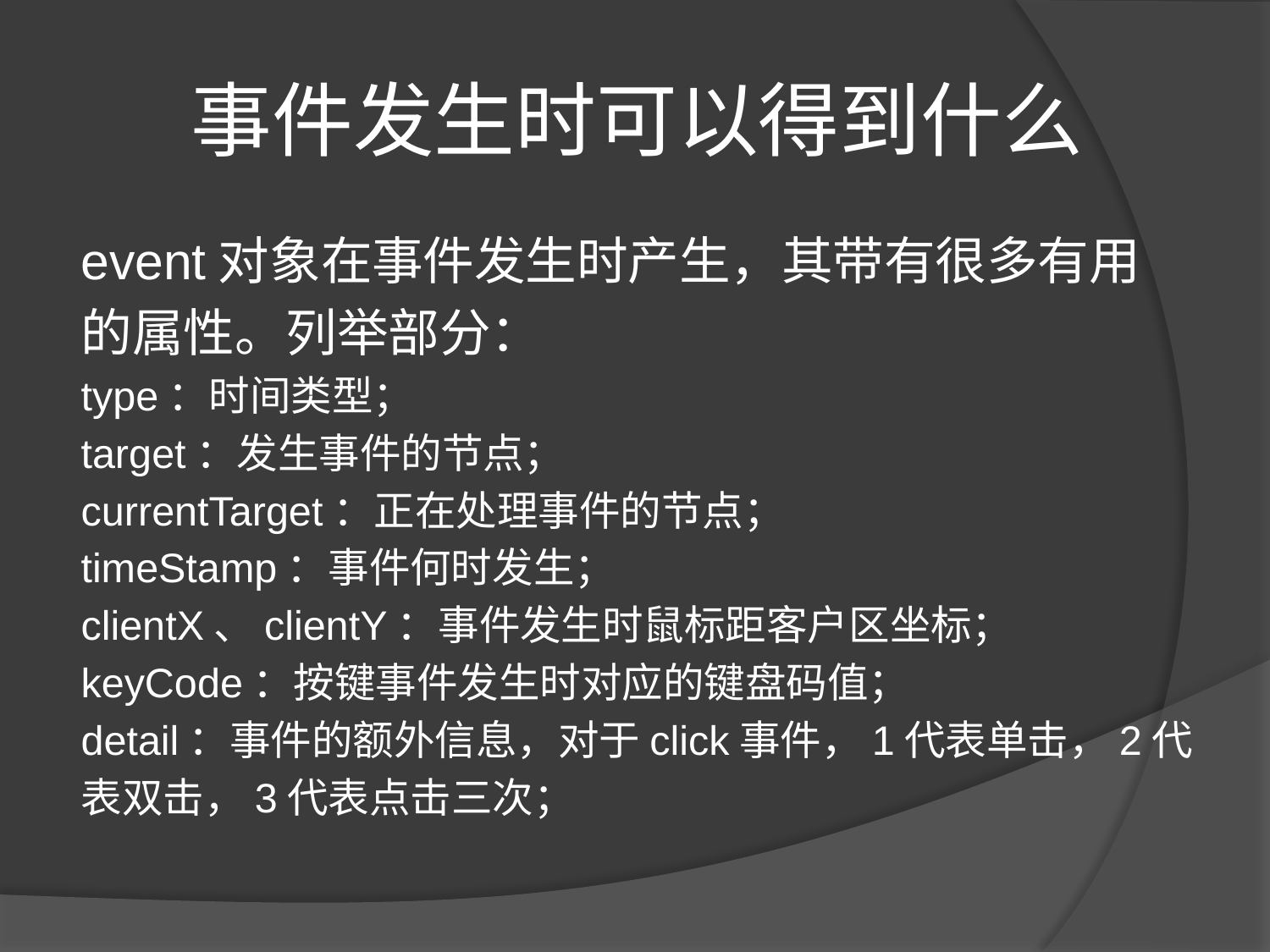

# 事件发生时可以得到什么
event对象在事件发生时产生，其带有很多有用
的属性。列举部分：
type：时间类型；
target：发生事件的节点；
currentTarget：正在处理事件的节点；
timeStamp：事件何时发生；
clientX、clientY：事件发生时鼠标距客户区坐标；
keyCode：按键事件发生时对应的键盘码值；
detail：事件的额外信息，对于click事件，1代表单击，2代
表双击，3代表点击三次；